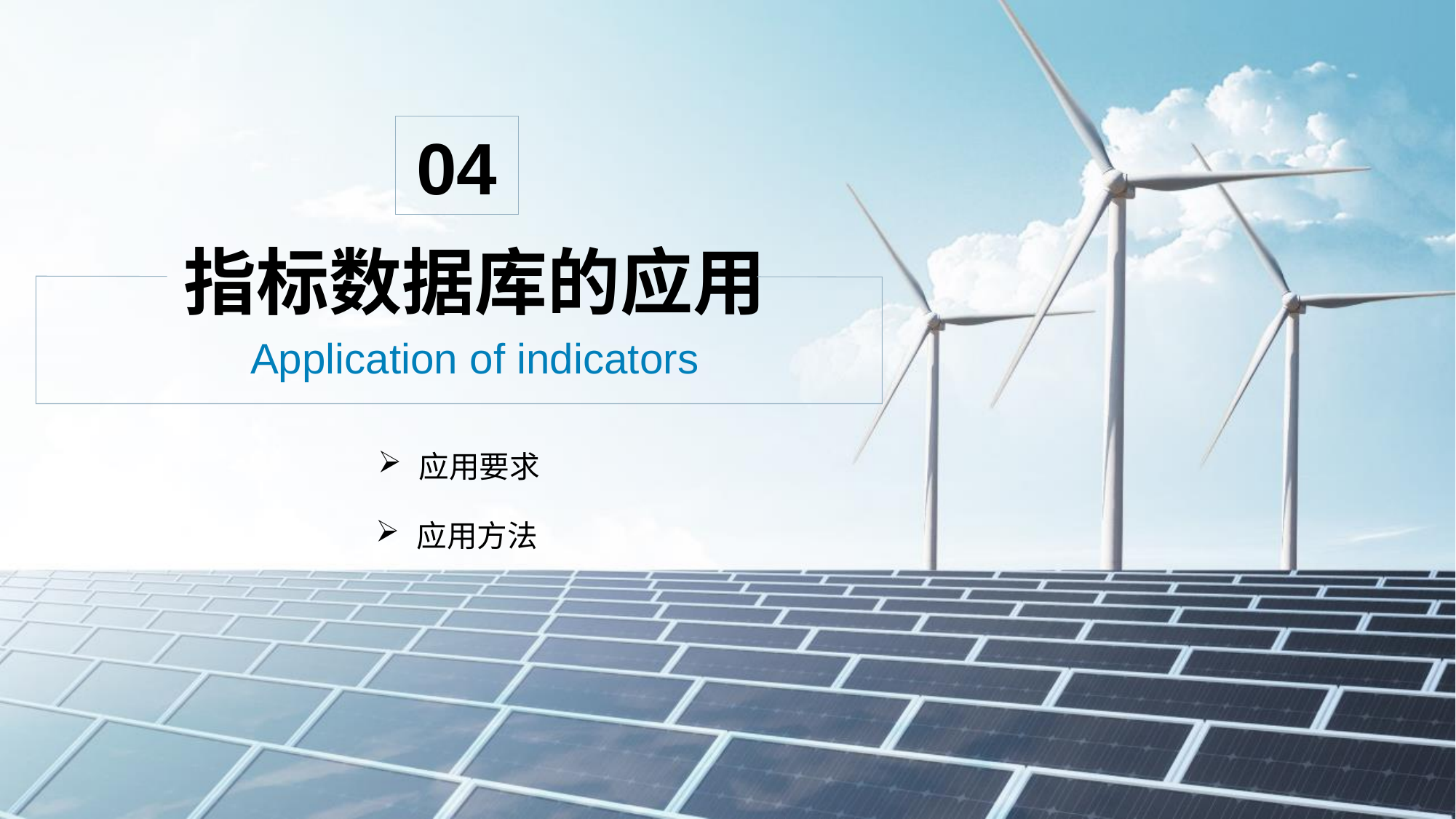

04
指标数据库的应用

Application of indicators
应用要求
应用方法